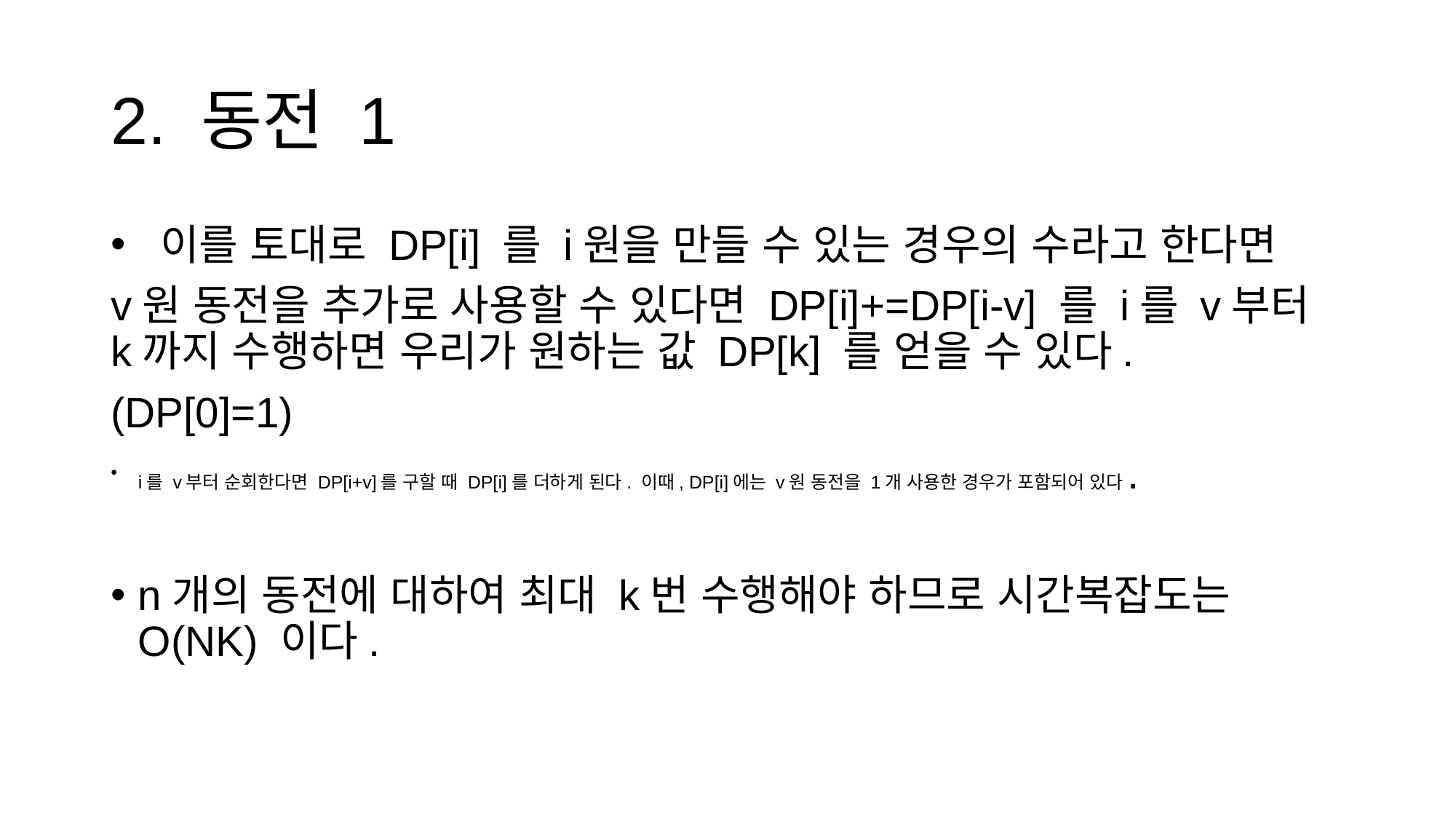

# 2. 동전 1
 이를 토대로 DP[i] 를 i원을 만들 수 있는 경우의 수라고 한다면
v원 동전을 추가로 사용할 수 있다면 DP[i]+=DP[i-v] 를 i를 v부터 k까지 수행하면 우리가 원하는 값 DP[k] 를 얻을 수 있다.
(DP[0]=1)
i를 v부터 순회한다면 DP[i+v]를 구할 때 DP[i]를 더하게 된다. 이때, DP[i]에는 v원 동전을 1개 사용한 경우가 포함되어 있다.

n개의 동전에 대하여 최대 k번 수행해야 하므로 시간복잡도는 O(NK) 이다.